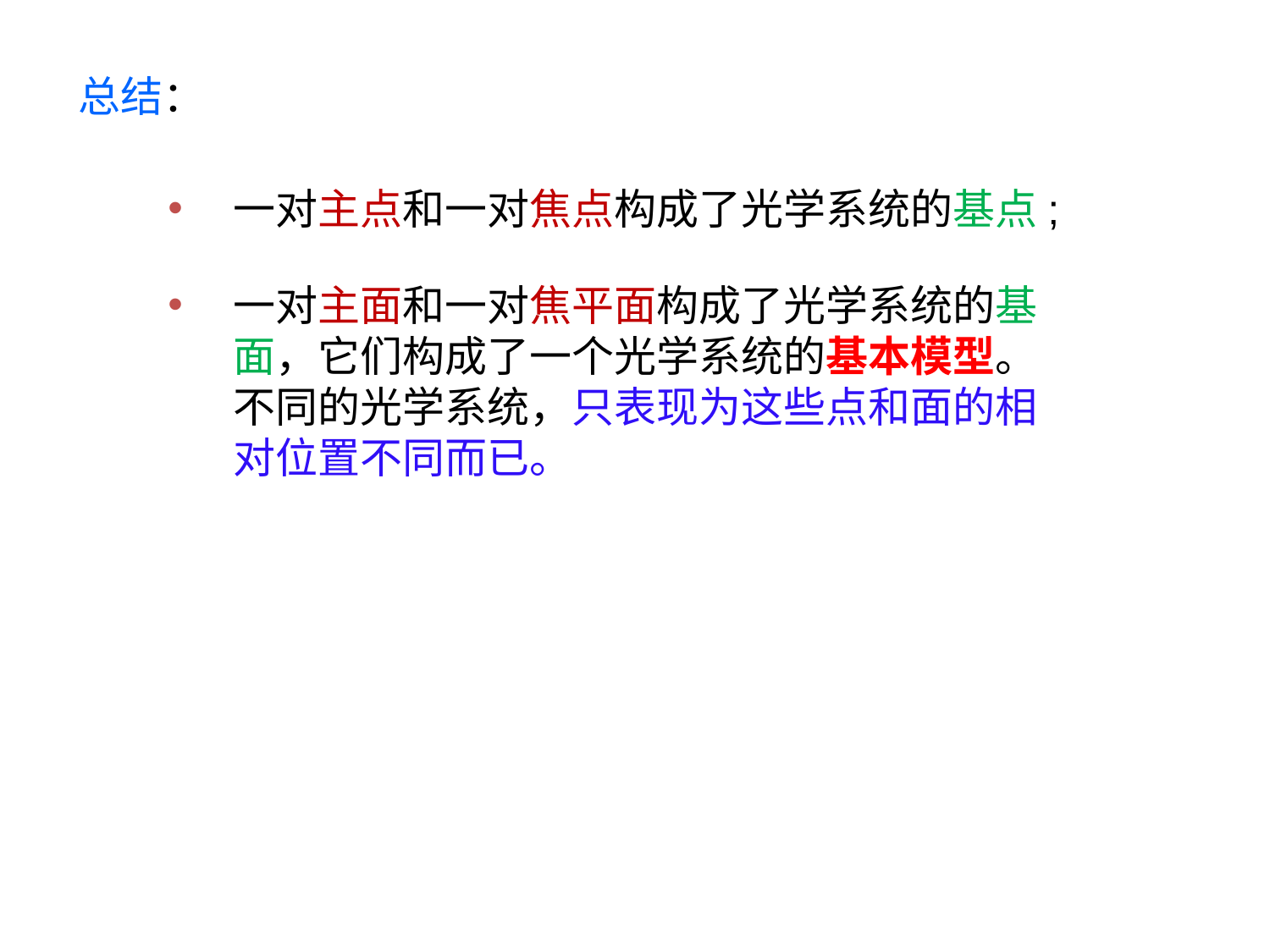

总结：
一对主点和一对焦点构成了光学系统的基点;
一对主面和一对焦平面构成了光学系统的基面，它们构成了一个光学系统的基本模型。不同的光学系统，只表现为这些点和面的相对位置不同而已。